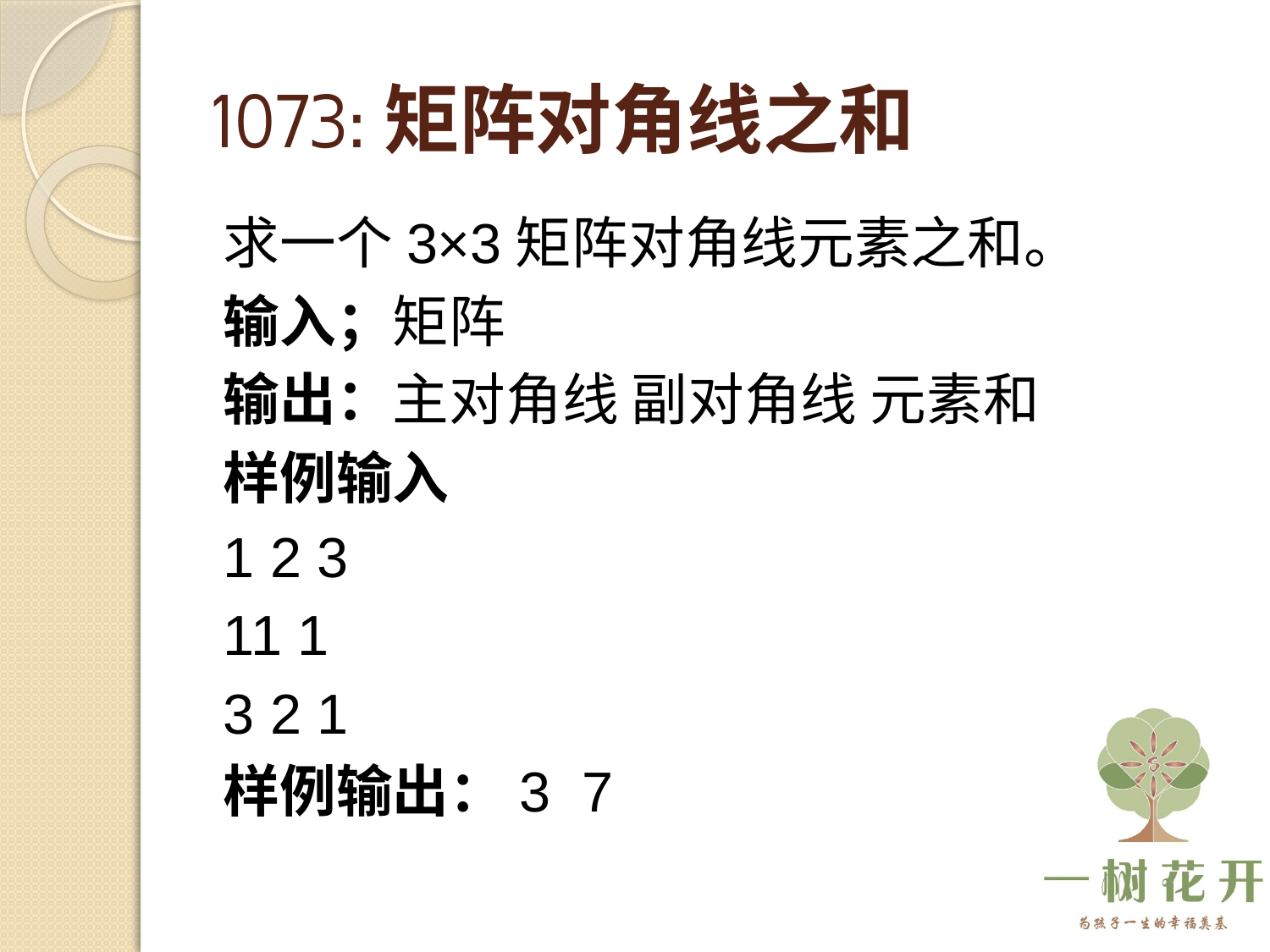

# 1073:矩阵对角线之和
求一个3×3矩阵对角线元素之和。
输入；矩阵
输出：主对角线 副对角线 元素和
样例输入
1 2 3
11 1
3 2 1
样例输出：3  7